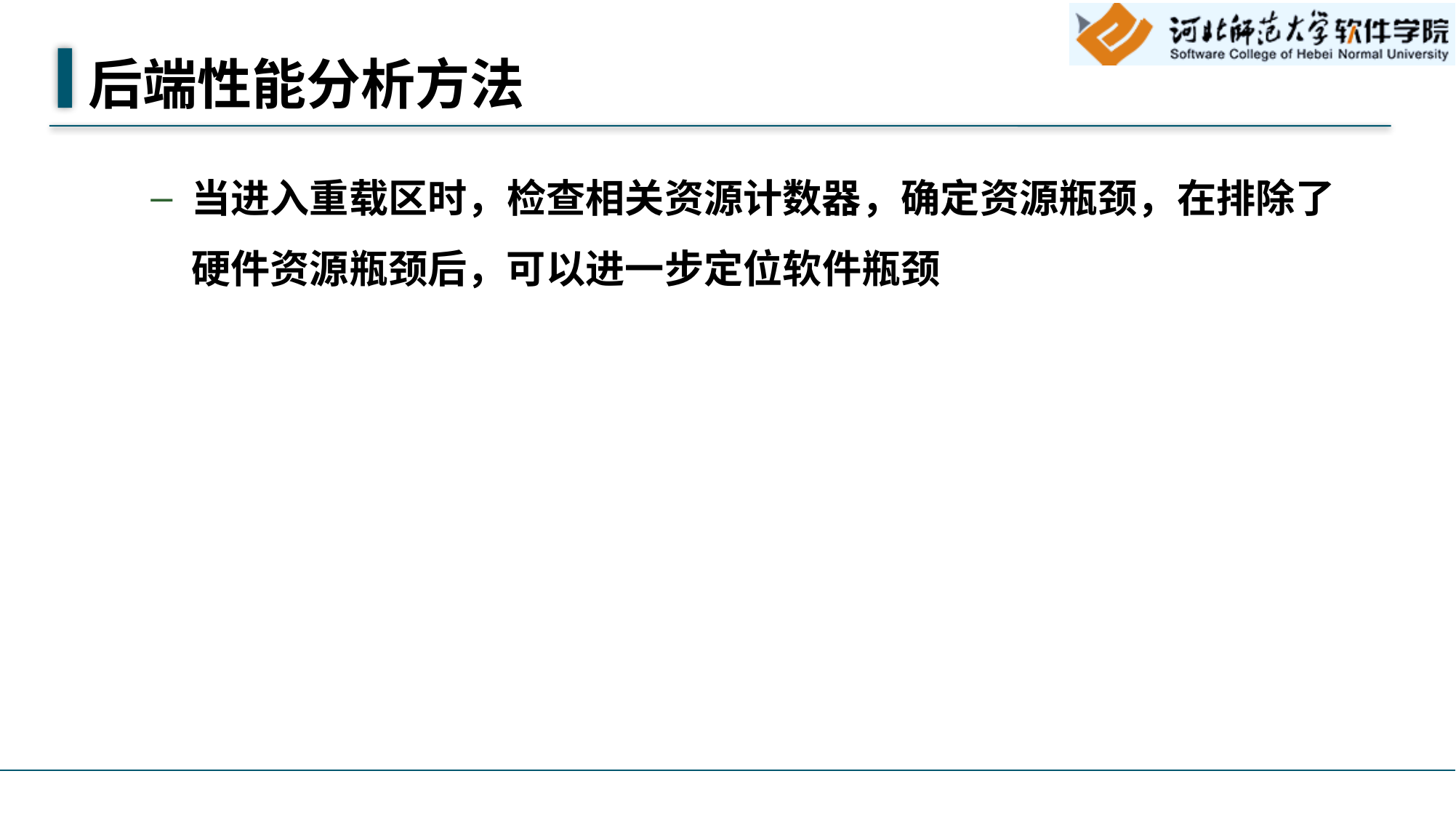

# 后端性能分析方法
当进入重载区时，检查相关资源计数器，确定资源瓶颈，在排除了硬件资源瓶颈后，可以进一步定位软件瓶颈